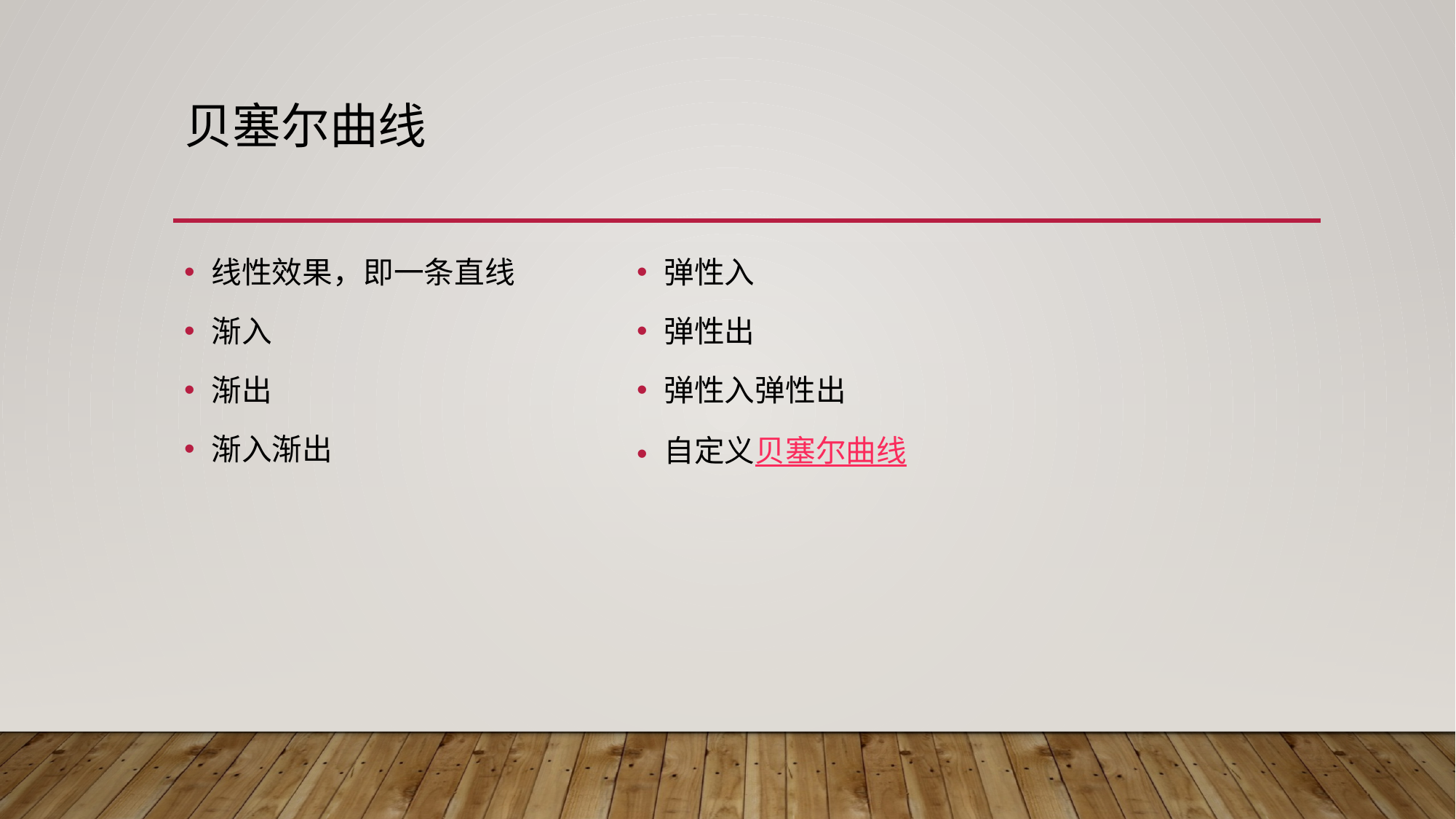

# 贝塞尔曲线
线性效果，即一条直线
渐入
渐出
渐入渐出
弹性入
弹性出
弹性入弹性出
自定义贝塞尔曲线